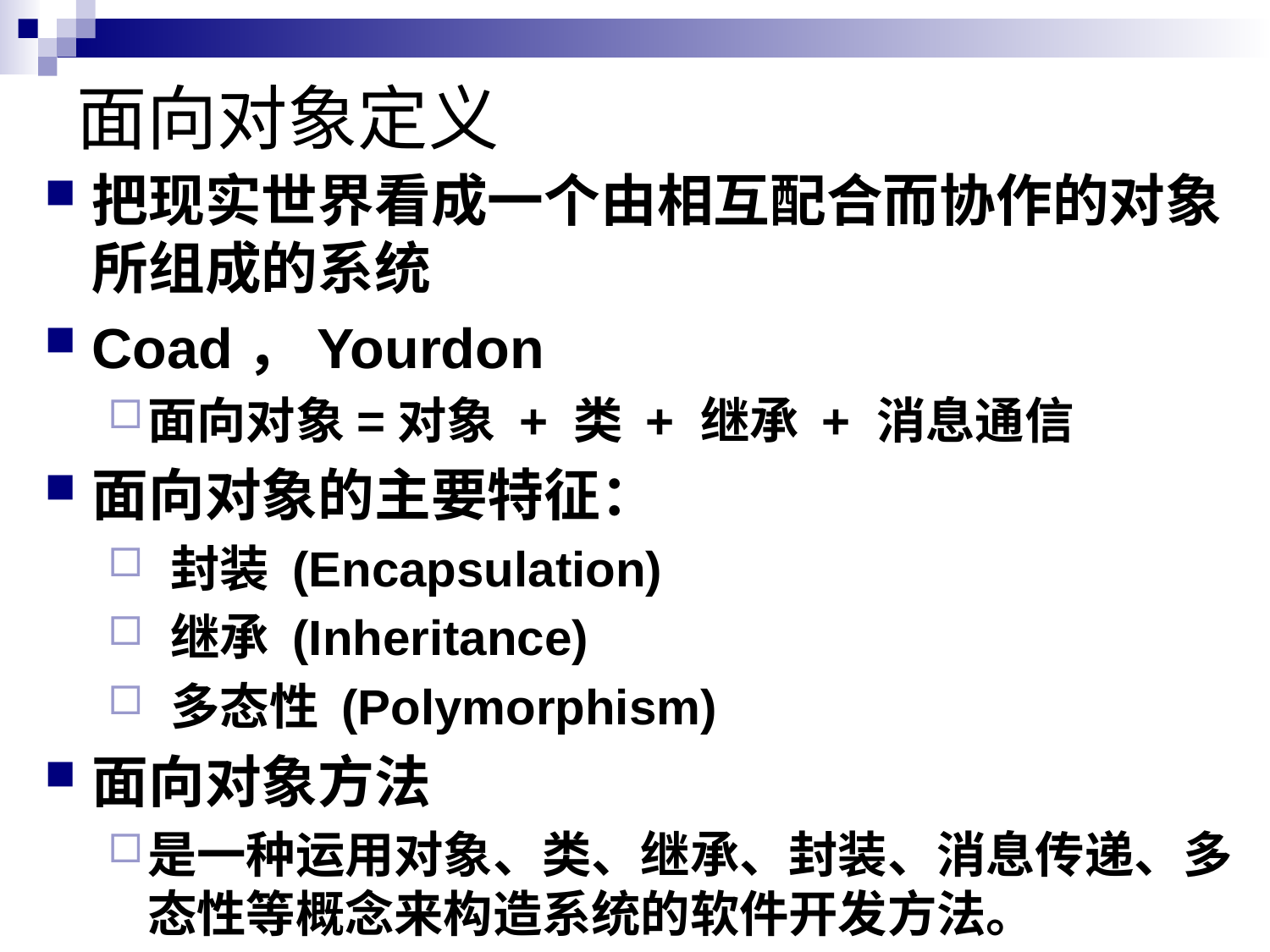

# 面向对象定义
把现实世界看成一个由相互配合而协作的对象所组成的系统
Coad，Yourdon
面向对象=对象 + 类 + 继承 + 消息通信
面向对象的主要特征：
 封装 (Encapsulation)
 继承 (Inheritance)
 多态性 (Polymorphism)
面向对象方法
是一种运用对象、类、继承、封装、消息传递、多态性等概念来构造系统的软件开发方法。
4